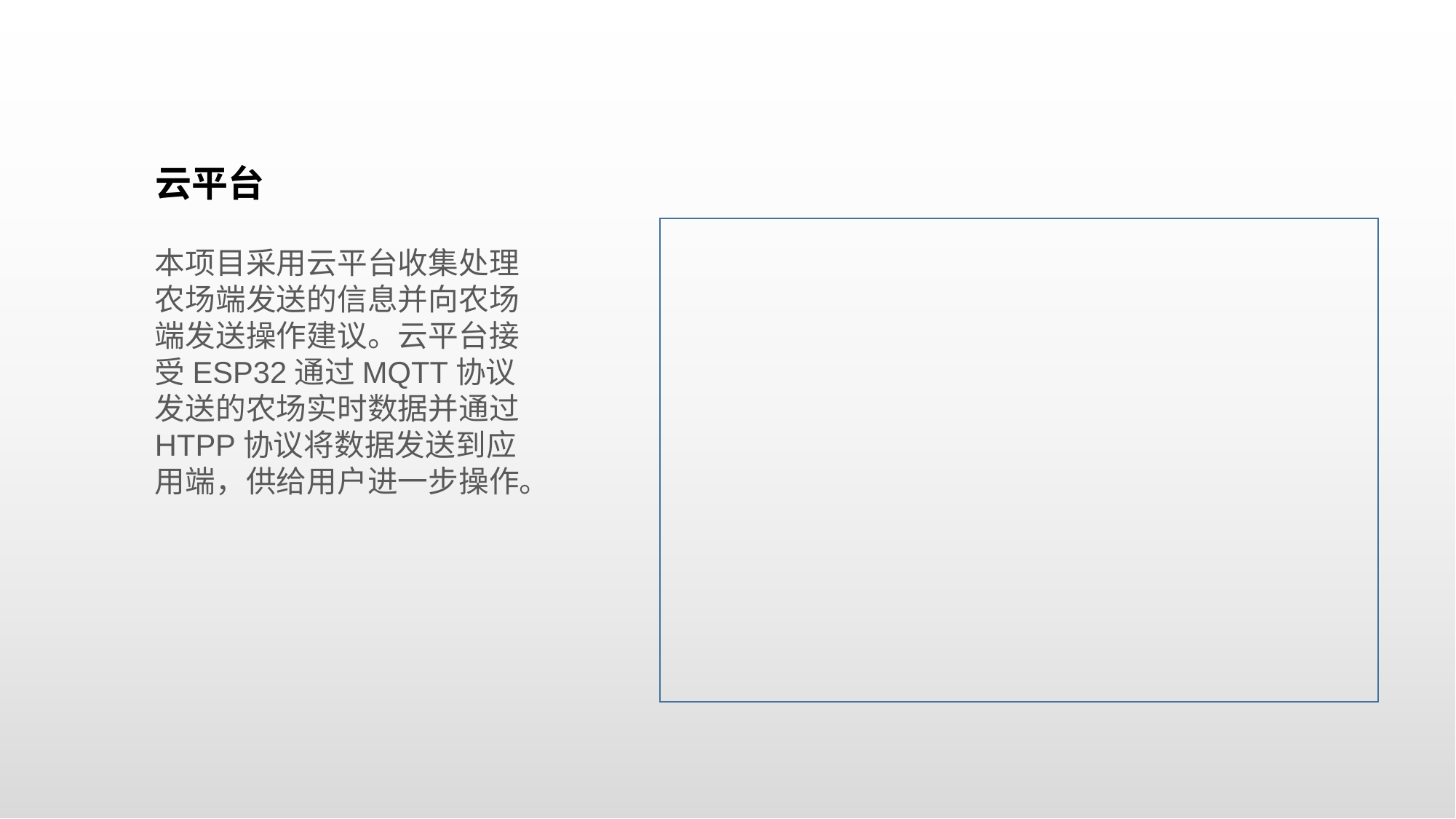

云平台

本项目采用云平台收集处理农场端发送的信息并向农场端发送操作建议。云平台接受ESP32通过MQTT协议发送的农场实时数据并通过HTPP协议将数据发送到应用端，供给用户进一步操作。